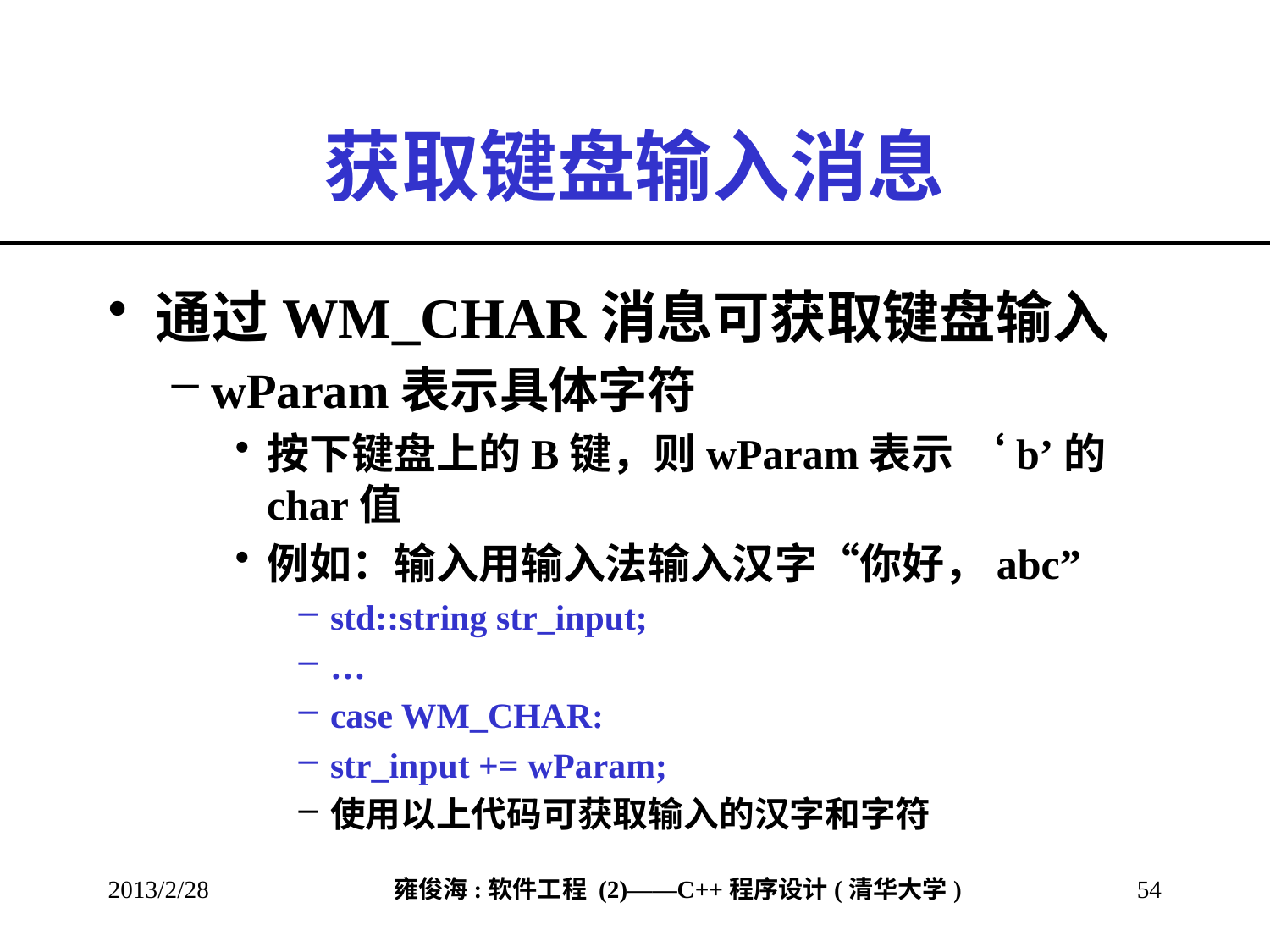

# 获取键盘输入消息
通过WM_CHAR消息可获取键盘输入
wParam表示具体字符
按下键盘上的B键，则wParam表示 ‘b’的char值
例如：输入用输入法输入汉字“你好，abc”
std::string str_input;
…
case WM_CHAR:
str_input += wParam;
使用以上代码可获取输入的汉字和字符
2013/2/28
54